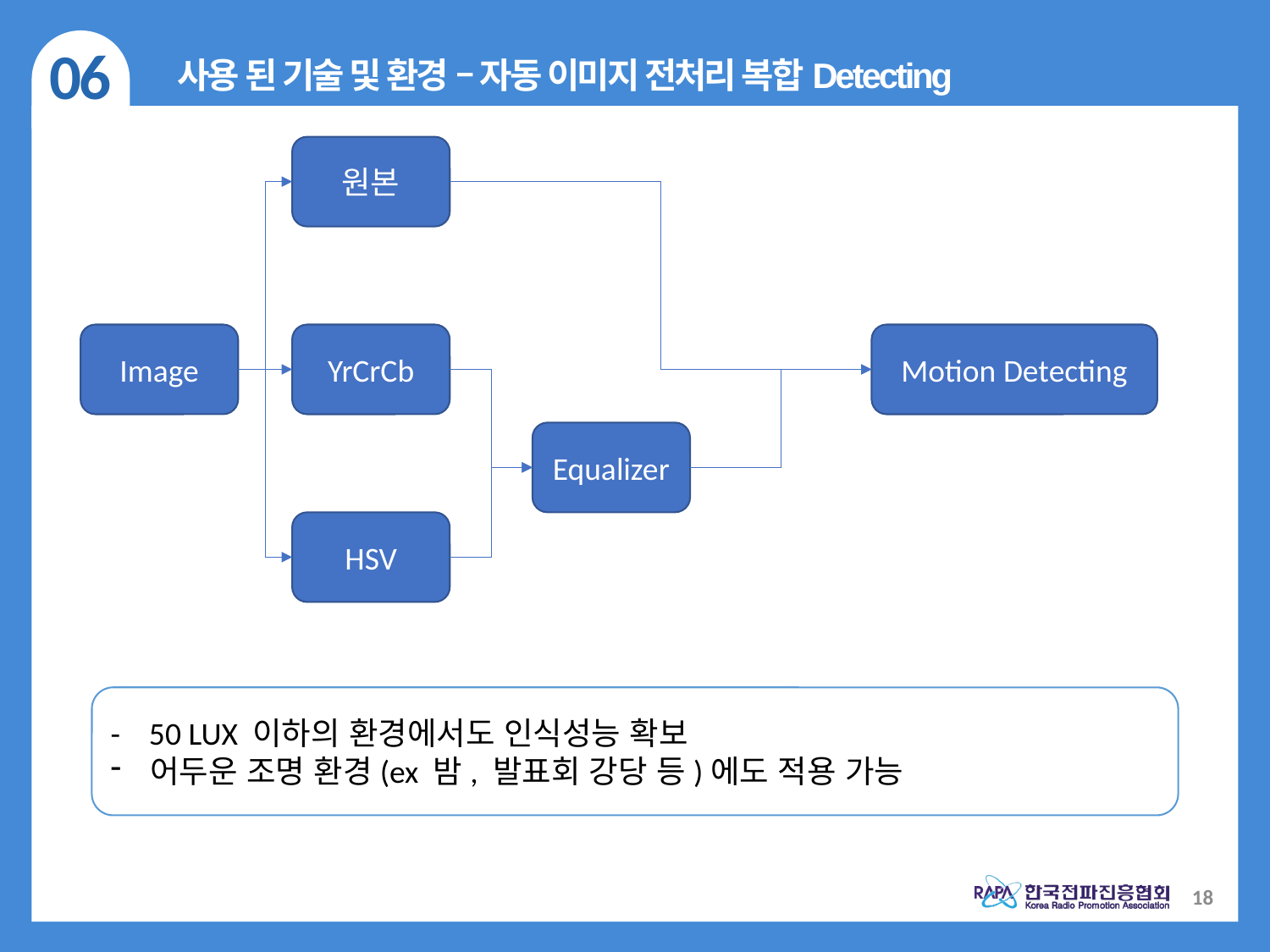

06
사용 된 기술 및 환경 – 자동 이미지 전처리 복합Detecting
원본
Image
YrCrCb
Motion Detecting
Equalizer
HSV
-    50 LUX 이하의 환경에서도 인식성능 확보
어두운 조명 환경(ex 밤, 발표회 강당 등)에도 적용 가능
18